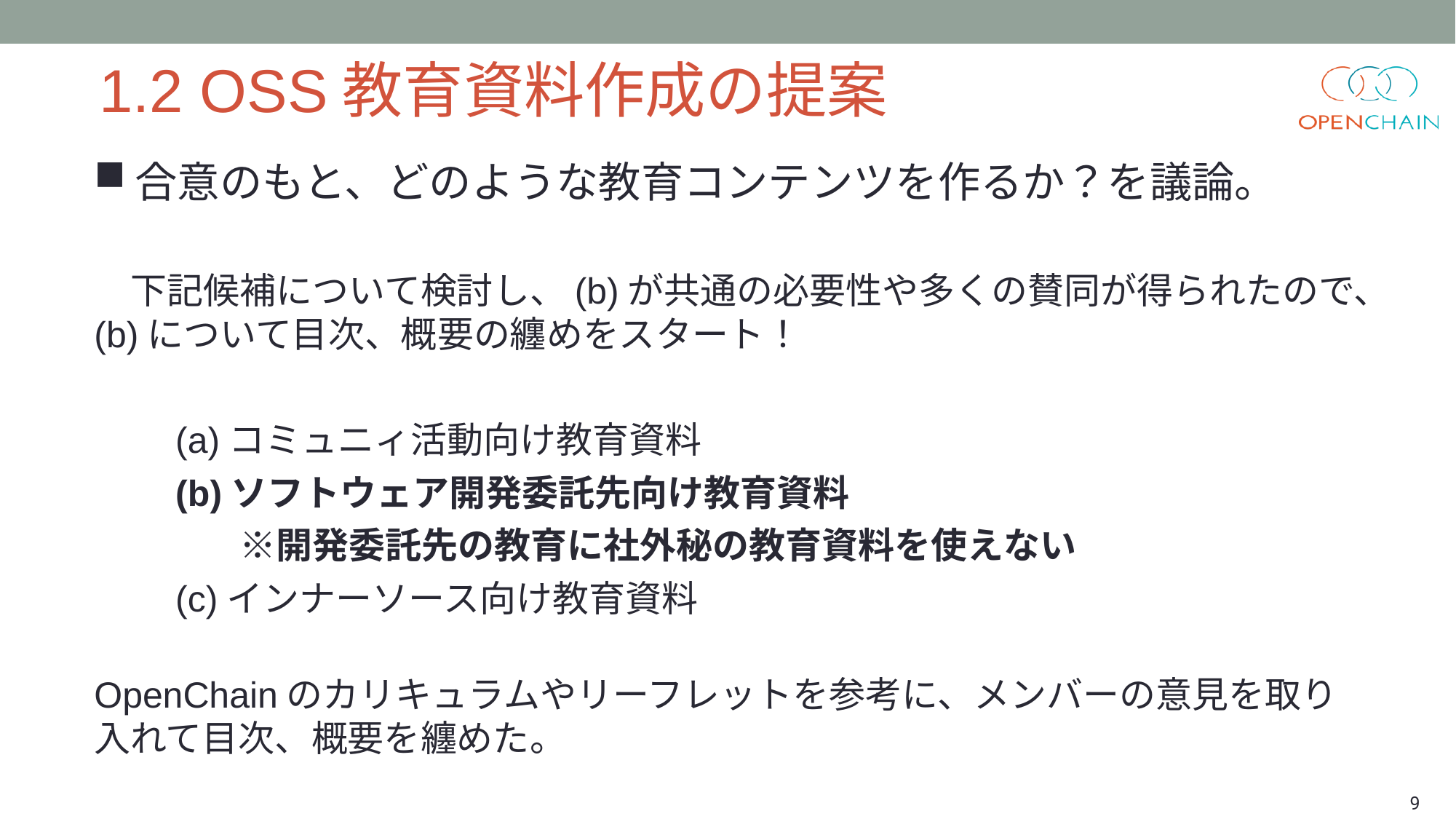

1.2 OSS教育資料作成の提案
合意のもと、どのような教育コンテンツを作るか？を議論。

　下記候補について検討し、(b)が共通の必要性や多くの賛同が得られたので、(b)について目次、概要の纏めをスタート！

　　(a)コミュニィ活動向け教育資料
　　(b)ソフトウェア開発委託先向け教育資料
　　　　※開発委託先の教育に社外秘の教育資料を使えない
　　(c)インナーソース向け教育資料
OpenChainのカリキュラムやリーフレットを参考に、メンバーの意見を取り入れて目次、概要を纏めた。
9